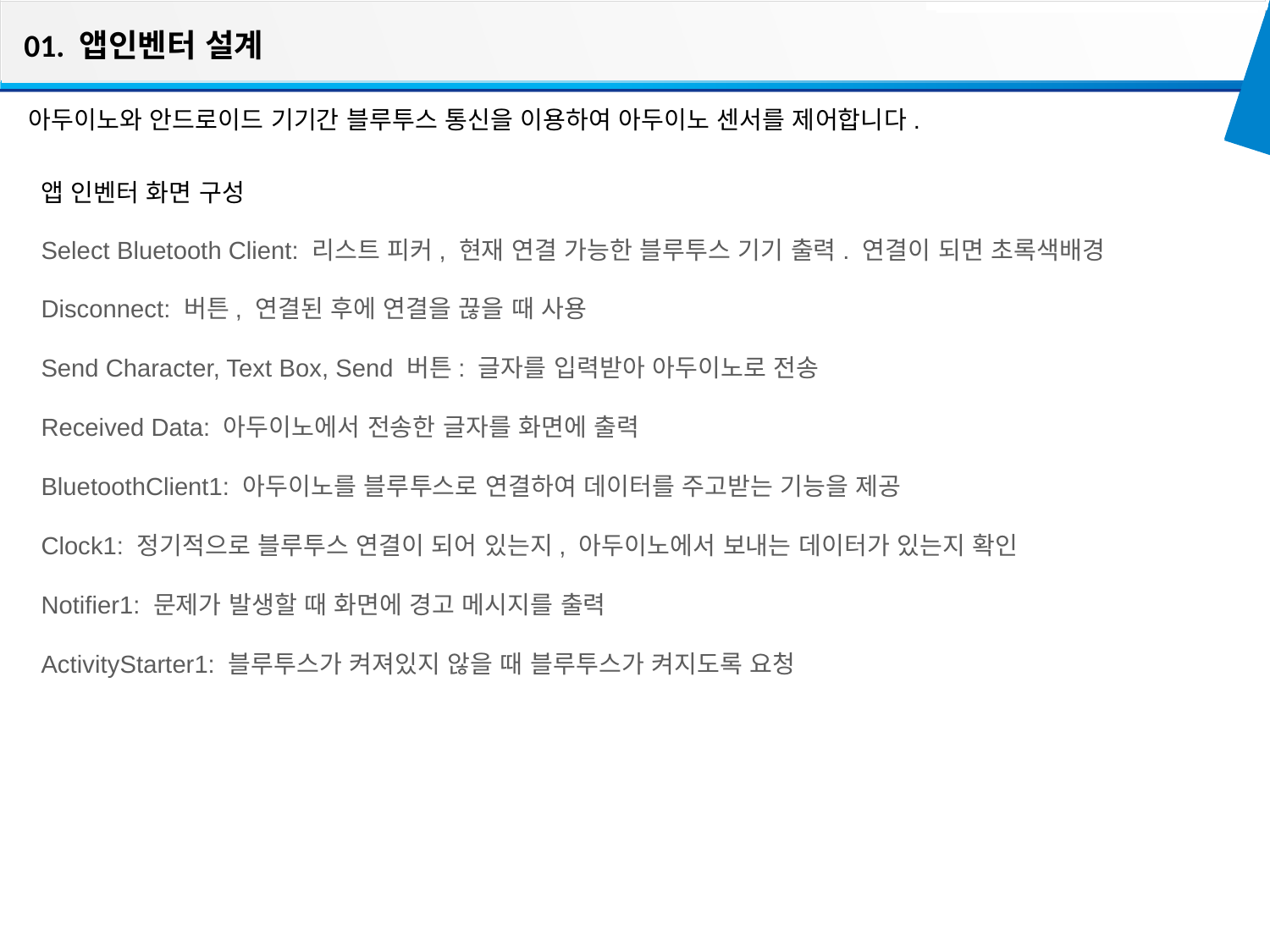

01. 앱인벤터 설계

아두이노와 안드로이드 기기간 블루투스 통신을 이용하여 아두이노 센서를 제어합니다.
앱 인벤터 화면 구성
Select Bluetooth Client: 리스트 피커, 현재 연결 가능한 블루투스 기기 출력. 연결이 되면 초록색배경

Disconnect: 버튼, 연결된 후에 연결을 끊을 때 사용

Send Character, Text Box, Send 버튼: 글자를 입력받아 아두이노로 전송

Received Data: 아두이노에서 전송한 글자를 화면에 출력

BluetoothClient1: 아두이노를 블루투스로 연결하여 데이터를 주고받는 기능을 제공

Clock1: 정기적으로 블루투스 연결이 되어 있는지, 아두이노에서 보내는 데이터가 있는지 확인

Notifier1: 문제가 발생할 때 화면에 경고 메시지를 출력

ActivityStarter1: 블루투스가 켜져있지 않을 때 블루투스가 켜지도록 요청